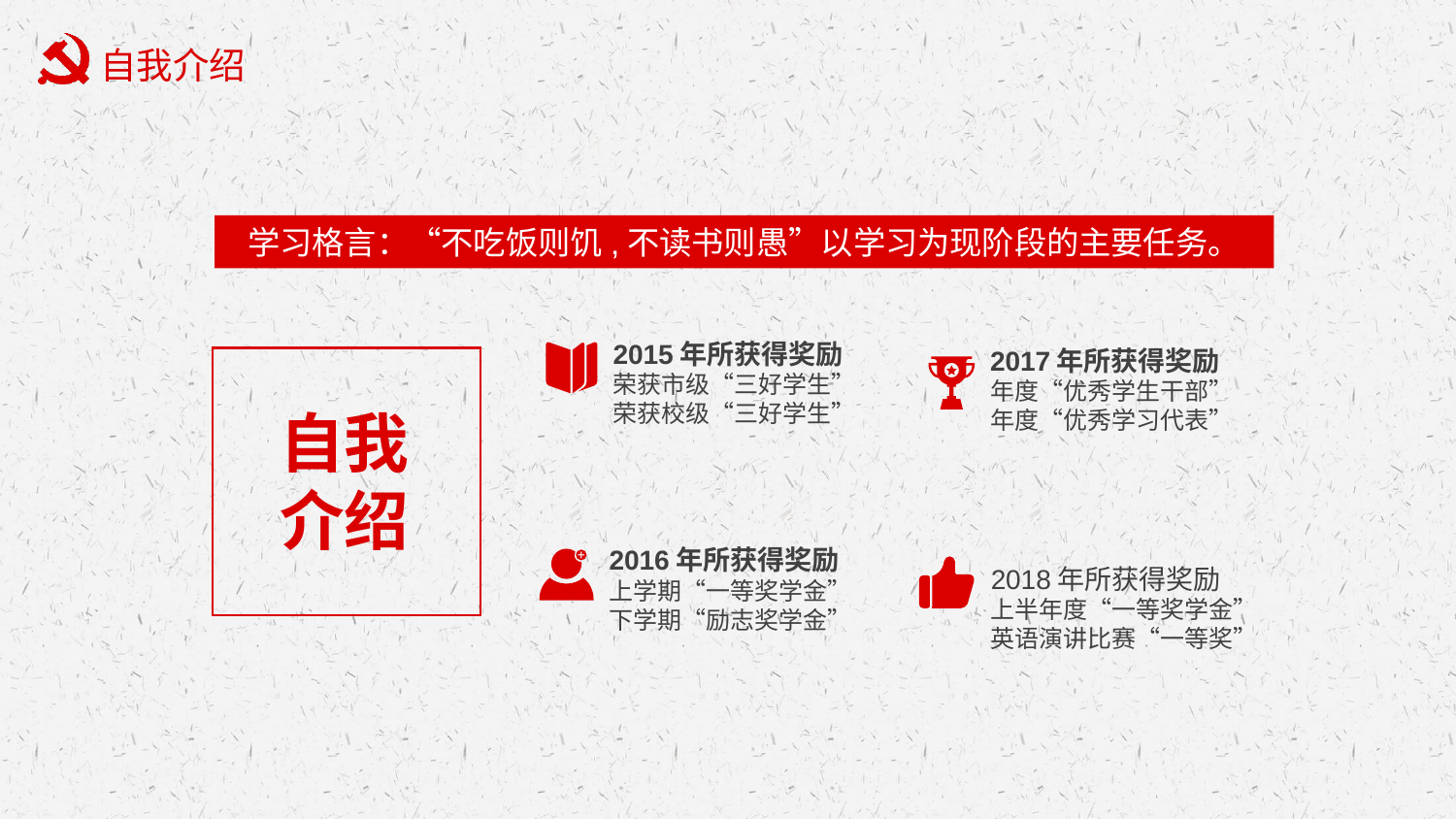

学习格言：“不吃饭则饥,不读书则愚”以学习为现阶段的主要任务。
2015年所获得奖励
荣获市级“三好学生”
荣获校级“三好学生”

2017年所获得奖励
年度“优秀学生干部”
年度“优秀学习代表”

自我
介绍
2016年所获得奖励
上学期“一等奖学金”
下学期“励志奖学金”

2018年所获得奖励
上半年度“一等奖学金”
英语演讲比赛“一等奖”